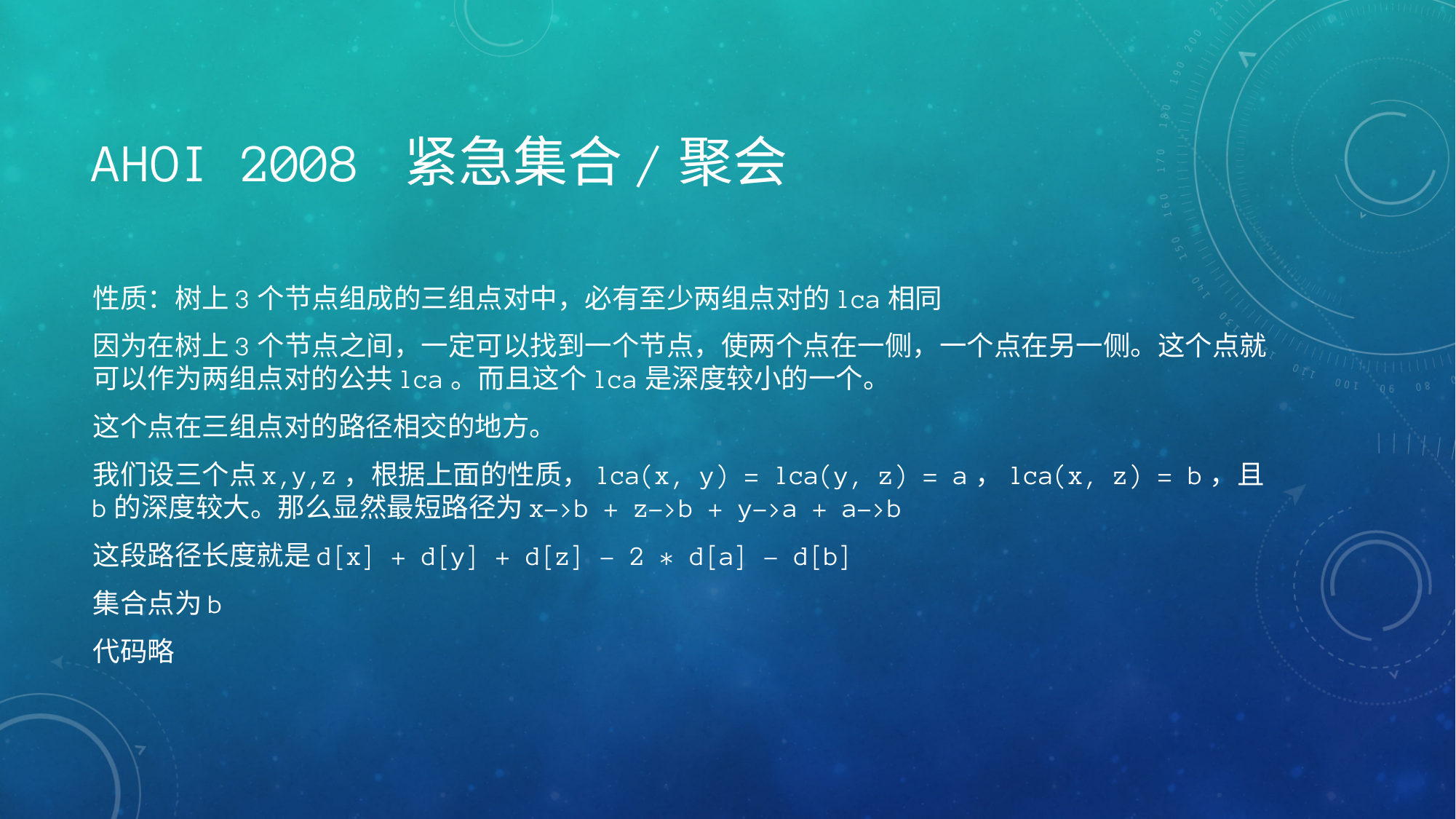

# AHOI 2008 紧急集合/聚会
性质：树上3个节点组成的三组点对中，必有至少两组点对的lca相同
因为在树上3个节点之间，一定可以找到一个节点，使两个点在一侧，一个点在另一侧。这个点就可以作为两组点对的公共lca。而且这个lca是深度较小的一个。
这个点在三组点对的路径相交的地方。
我们设三个点x,y,z，根据上面的性质，lca(x, y) = lca(y, z) = a，lca(x, z) = b，且b的深度较大。那么显然最短路径为x->b + z->b + y->a + a->b
这段路径长度就是d[x] + d[y] + d[z] – 2 * d[a] – d[b]
集合点为b
代码略